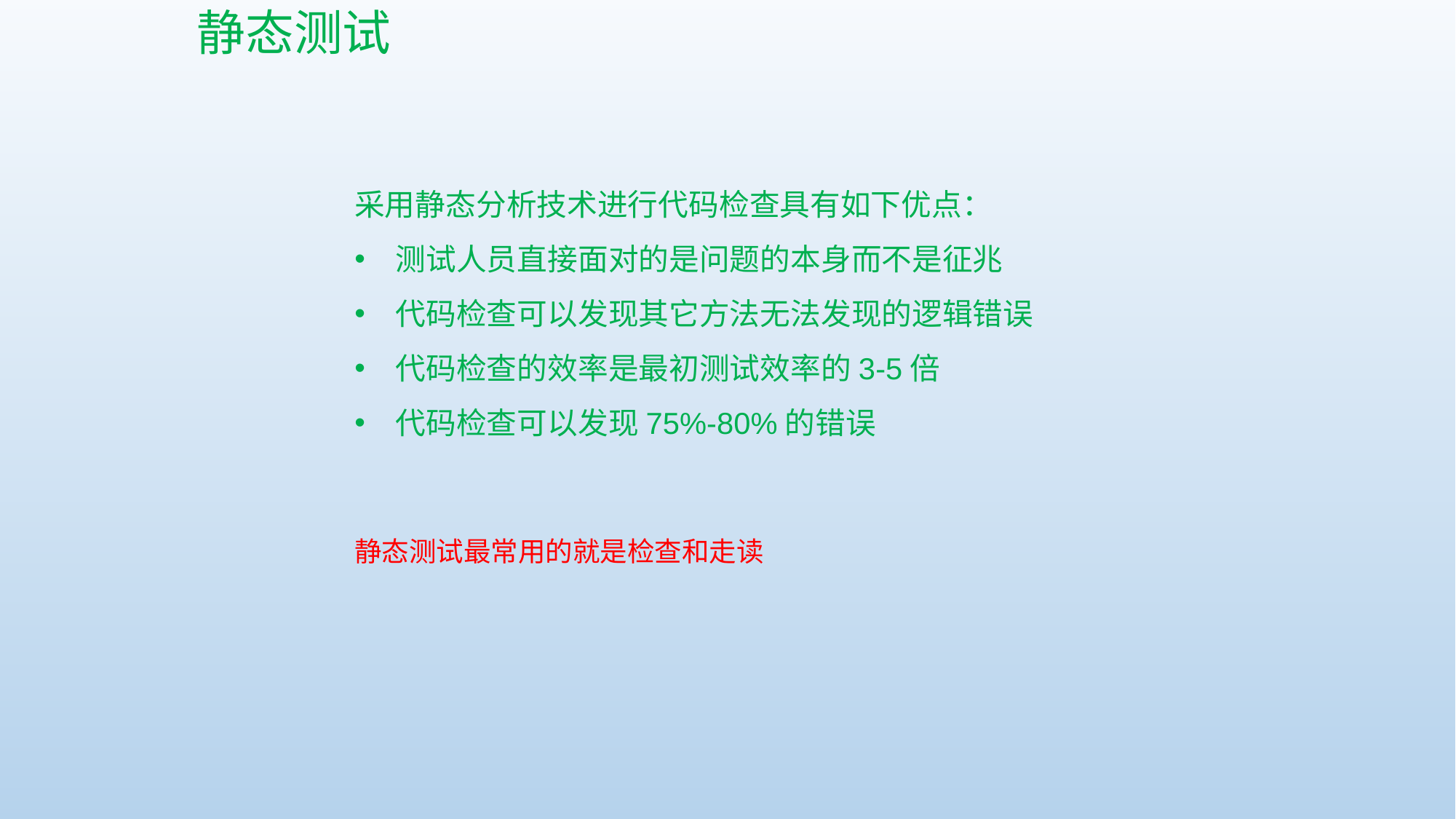

静态测试
采用静态分析技术进行代码检查具有如下优点：
测试人员直接面对的是问题的本身而不是征兆
代码检查可以发现其它方法无法发现的逻辑错误
代码检查的效率是最初测试效率的3-5倍
代码检查可以发现75%-80%的错误
静态测试最常用的就是检查和走读